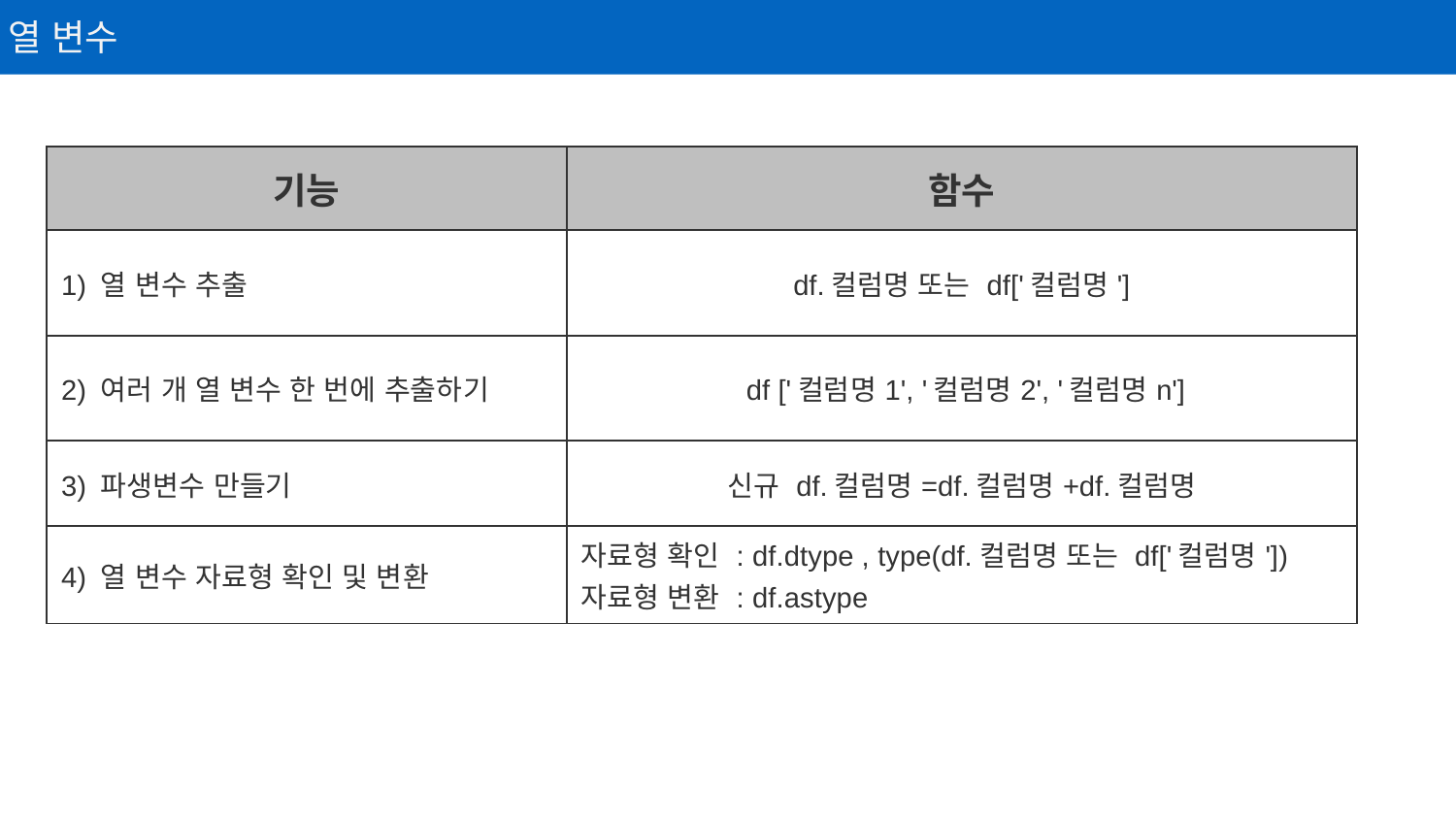

열 변수

| 기능 | 함수 |
| --- | --- |
| 1) 열 변수 추출 | df.컬럼명 또는 df['컬럼명'] |
| 2) 여러 개 열 변수 한 번에 추출하기 | df ['컬럼명1', '컬럼명2', '컬럼명n'] |
| 3) 파생변수 만들기 | 신규 df.컬럼명=df.컬럼명+df.컬럼명 |
| 4) 열 변수 자료형 확인 및 변환 | 자료형 확인 : df.dtype , type(df.컬럼명 또는 df['컬럼명']) 자료형 변환 : df.astype |